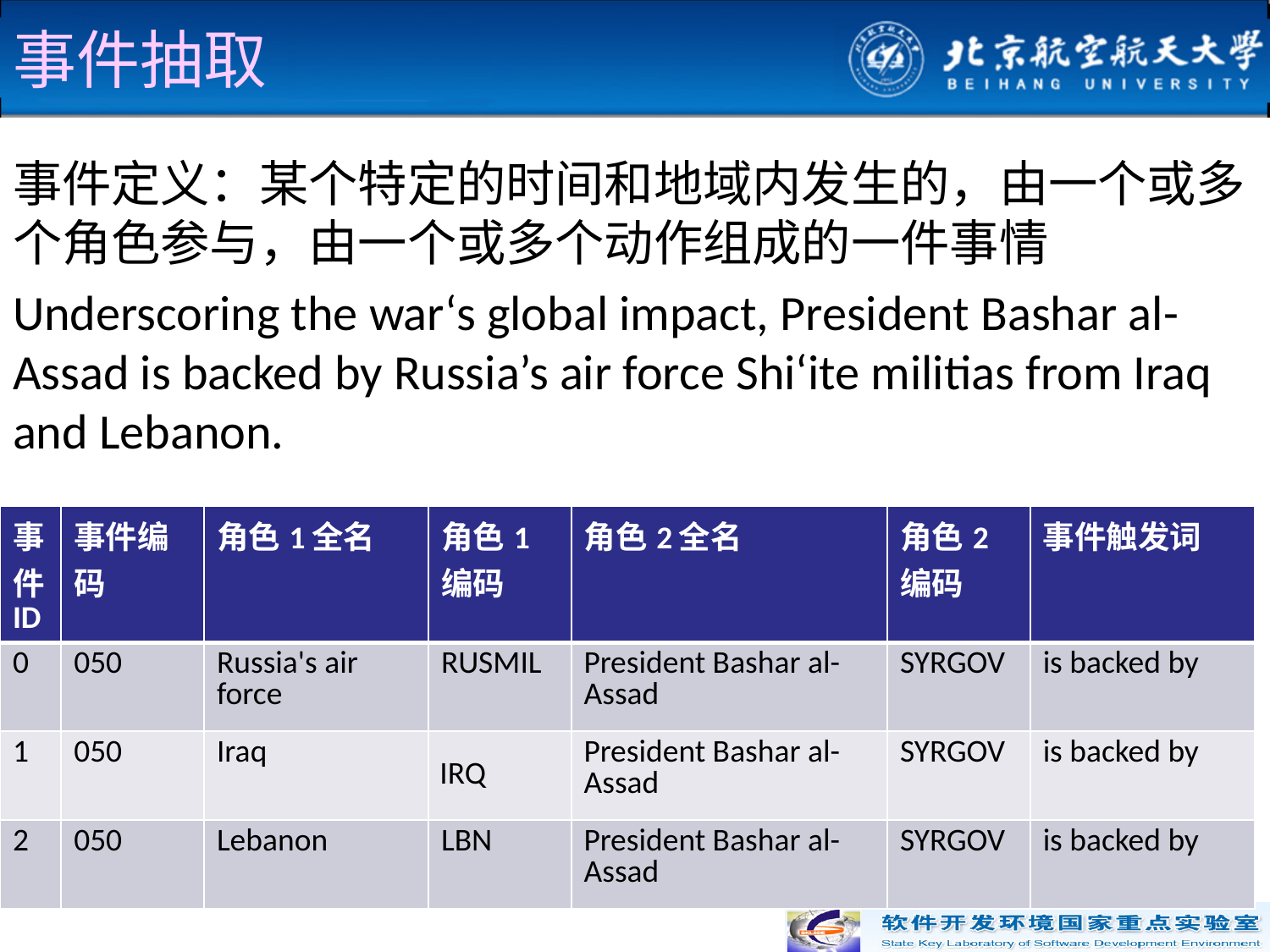

# 事件抽取
事件定义：某个特定的时间和地域内发生的，由一个或多个角色参与，由一个或多个动作组成的一件事情
Underscoring the war‘s global impact, President Bashar al-Assad is backed by Russia’s air force Shi‘ite militias from Iraq and Lebanon.

| 事件ID | 事件编码 | 角色1全名 | 角色1编码 | 角色2全名 | 角色2编码 | 事件触发词 |
| --- | --- | --- | --- | --- | --- | --- |
| 0 | 050 | Russia's air force | RUSMIL | President Bashar al-Assad | SYRGOV | is backed by |
| 1 | 050 | Iraq | IRQ | President Bashar al-Assad | SYRGOV | is backed by |
| 2 | 050 | Lebanon | LBN | President Bashar al-Assad | SYRGOV | is backed by |